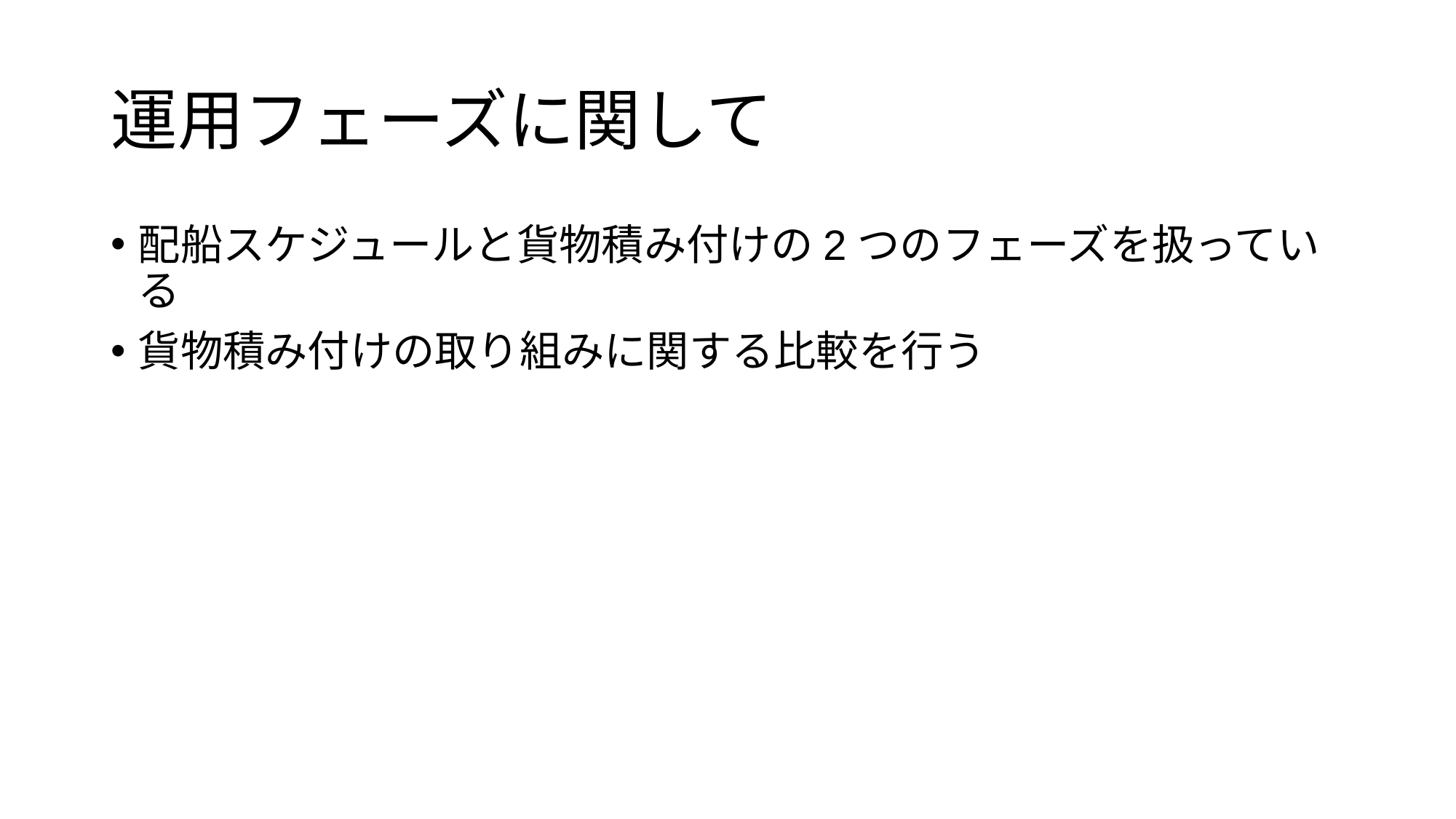

# 運用フェーズに関して
配船スケジュールと貨物積み付けの2つのフェーズを扱っている
貨物積み付けの取り組みに関する比較を行う